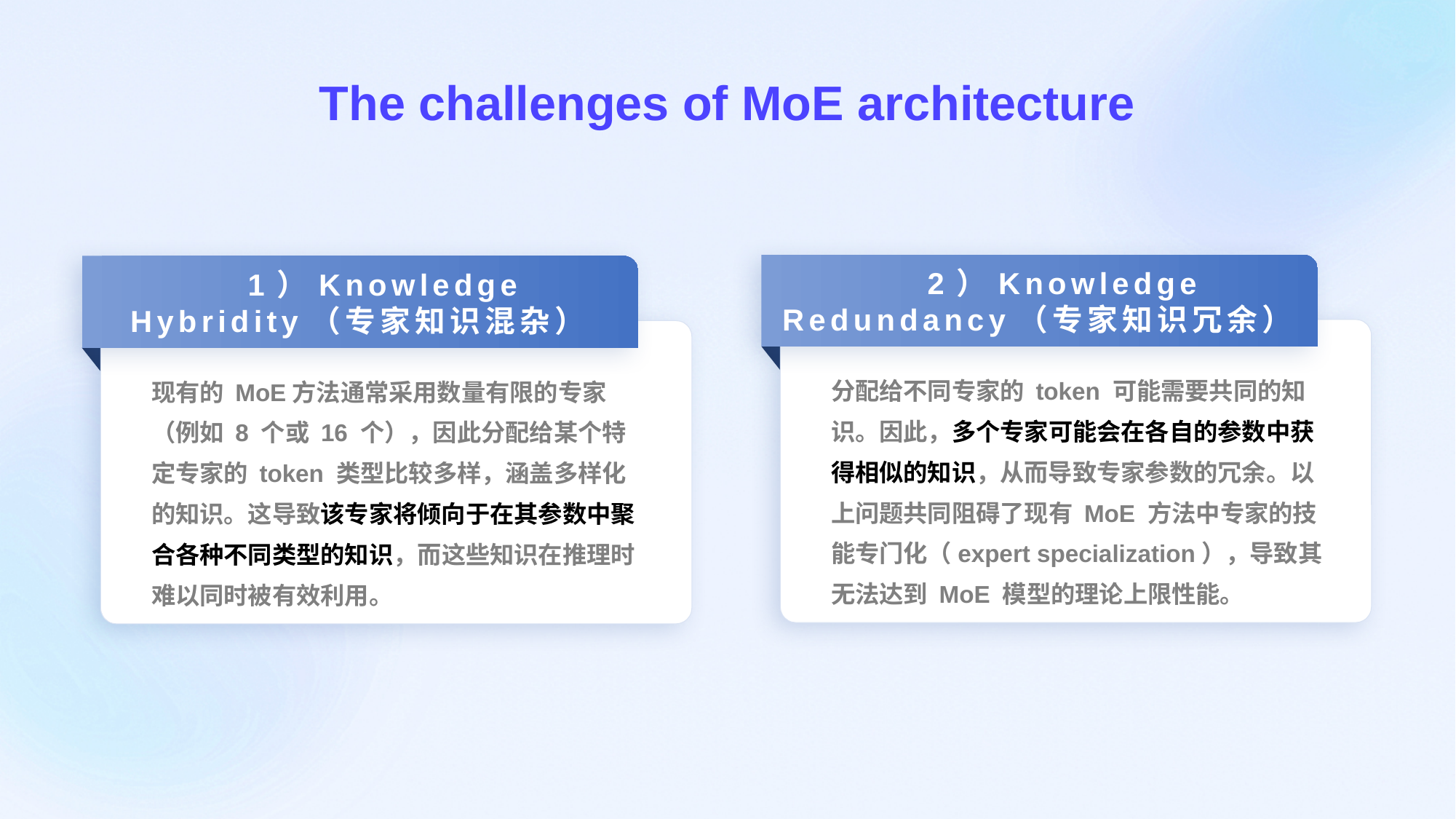

The challenges of MoE architecture
2）Knowledge Redundancy（专家知识冗余）
1）Knowledge Hybridity（专家知识混杂）
分配给不同专家的 token 可能需要共同的知识。因此，多个专家可能会在各自的参数中获得相似的知识，从而导致专家参数的冗余。以上问题共同阻碍了现有 MoE 方法中专家的技能专门化（expert specialization），导致其无法达到 MoE 模型的理论上限性能。
现有的 MoE方法通常采用数量有限的专家（例如 8 个或 16 个），因此分配给某个特定专家的 token 类型比较多样，涵盖多样化的知识。这导致该专家将倾向于在其参数中聚合各种不同类型的知识，而这些知识在推理时难以同时被有效利用。